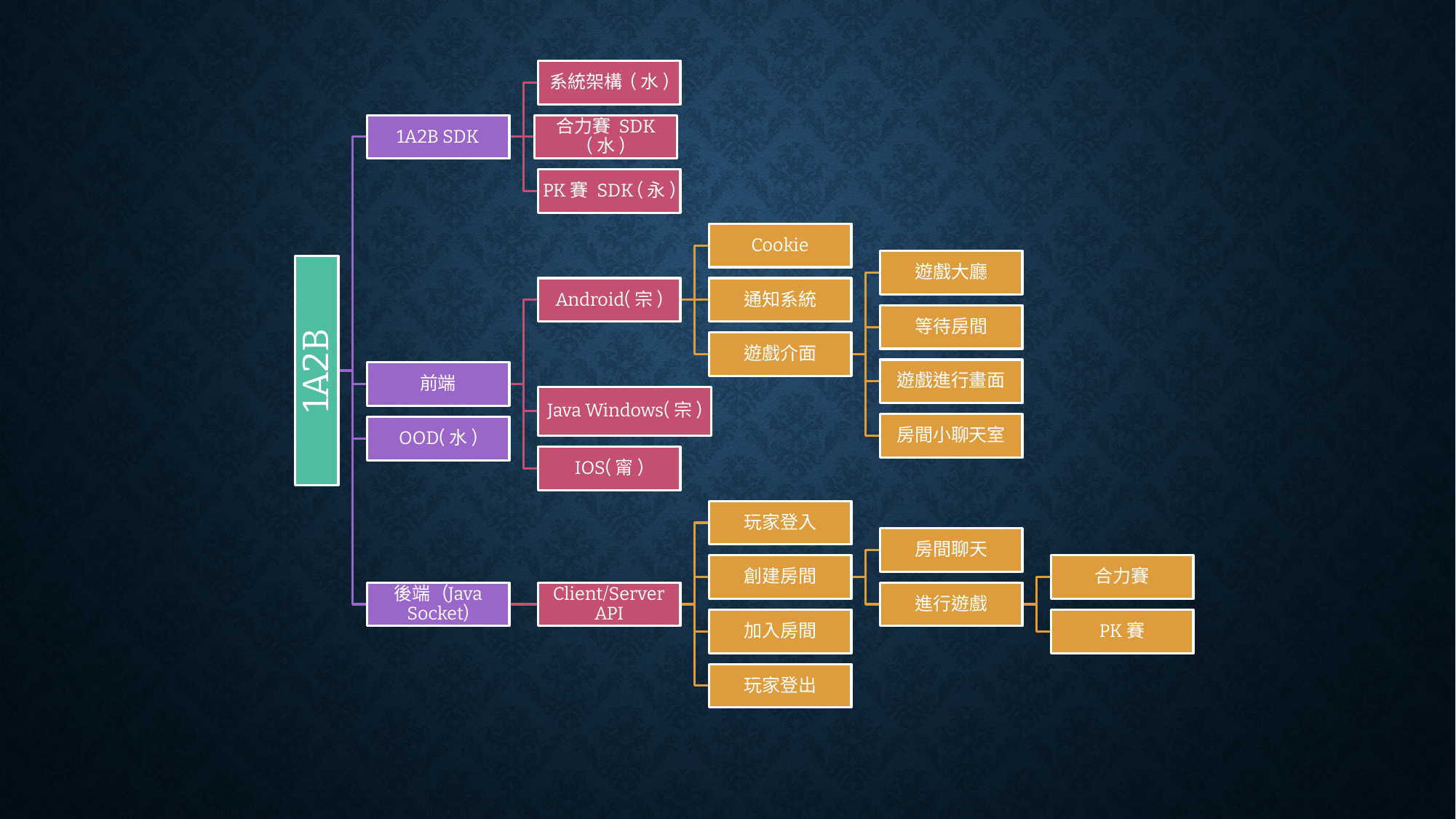

1A2B
1A2B SDK
系統架構 (水)
合力賽 SDK (水)
PK賽 SDK (永)
前端
Android(宗)
Cookie
通知系統
遊戲介面
遊戲大廳
等待房間
遊戲進行畫面
房間小聊天室
Java Windows(宗)
IOS(甯)
OOD(水)
後端  (Java Socket)
Client/Server API
玩家登入
創建房間
房間聊天
進行遊戲
合力賽
PK賽
加入房間
玩家登出